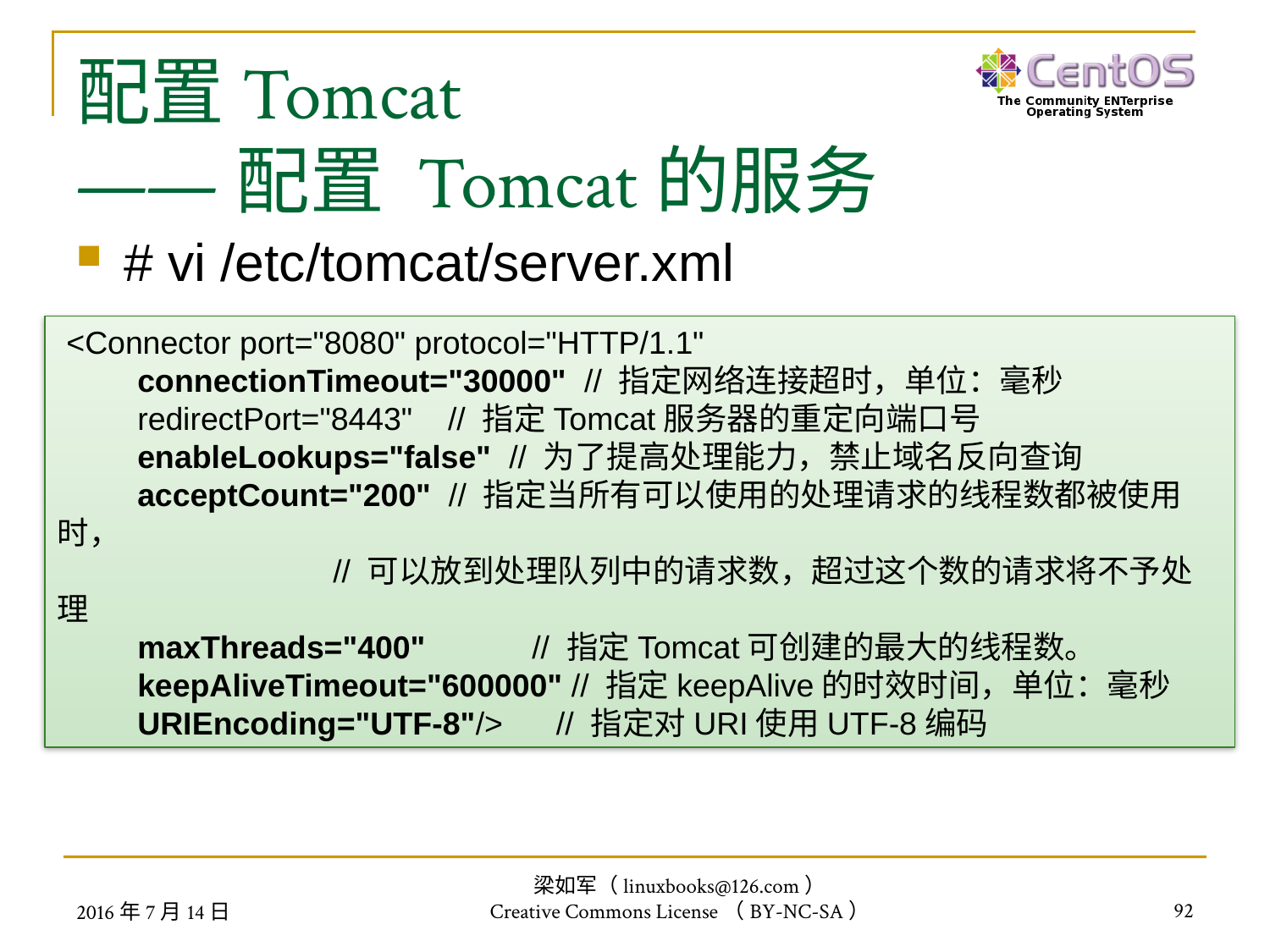

# 配置Tomcat ——配置 Tomcat的服务
# vi /etc/tomcat/server.xml
 <Connector port="8080" protocol="HTTP/1.1"
         connectionTimeout="30000"  // 指定网络连接超时，单位：毫秒
         redirectPort="8443"    // 指定Tomcat服务器的重定向端口号
         enableLookups="false"  // 为了提高处理能力，禁止域名反向查询
         acceptCount="200"  // 指定当所有可以使用的处理请求的线程数都被使用时，
                               // 可以放到处理队列中的请求数，超过这个数的请求将不予处理
         maxThreads="400"            // 指定Tomcat可创建的最大的线程数。
         keepAliveTimeout="600000" // 指定keepAlive的时效时间，单位：毫秒
         URIEncoding="UTF-8"/>      // 指定对URI使用UTF-8编码
梁如军（linuxbooks@126.com）
Creative Commons License（BY-NC-SA）
2016年7月14日
92